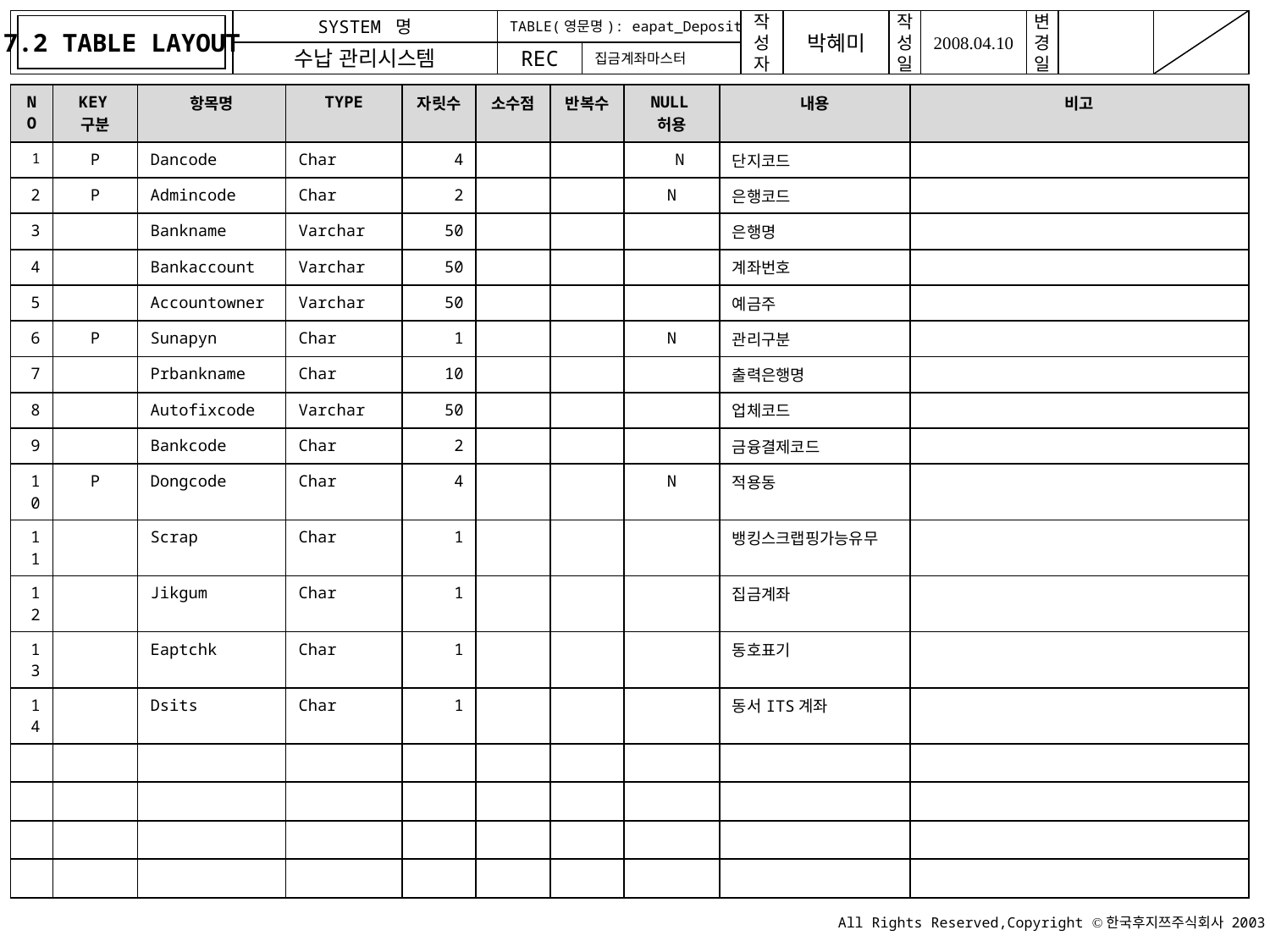

7.2 TABLE LAYOUT
TABLE(영문명): eapat_Deposit
집금계좌마스터
| NO | KEY구분 | 항목명 | TYPE | 자릿수 | 소수점 | 반복수 | NULL허용 | 내용 | 비고 |
| --- | --- | --- | --- | --- | --- | --- | --- | --- | --- |
| 1 | P | Dancode | Char | 4 |  |  | N | 단지코드 |  |
| 2 | P | Admincode | Char | 2 |  |  | N | 은행코드 |  |
| 3 |  | Bankname | Varchar | 50 |  |  |  | 은행명 |  |
| 4 |  | Bankaccount | Varchar | 50 |  |  |  | 계좌번호 |  |
| 5 |  | Accountowner | Varchar | 50 |  |  |  | 예금주 |  |
| 6 | P | Sunapyn | Char | 1 |  |  | N | 관리구분 |  |
| 7 |  | Prbankname | Char | 10 |  |  |  | 출력은행명 |  |
| 8 |  | Autofixcode | Varchar | 50 |  |  |  | 업체코드 |  |
| 9 |  | Bankcode | Char | 2 |  |  |  | 금융결제코드 |  |
| 10 | P | Dongcode | Char | 4 |  |  | N | 적용동 |  |
| 11 |  | Scrap | Char | 1 |  |  |  | 뱅킹스크랩핑가능유무 |  |
| 12 |  | Jikgum | Char | 1 |  |  |  | 집금계좌 |  |
| 13 |  | Eaptchk | Char | 1 |  |  |  | 동호표기 |  |
| 14 |  | Dsits | Char | 1 |  |  |  | 동서ITS계좌 |  |
|  |  |  |  |  |  |  |  |  |  |
|  |  |  |  |  |  |  |  |  |  |
|  |  |  |  |  |  |  |  |  |  |
|  |  |  |  |  |  |  |  |  |  |